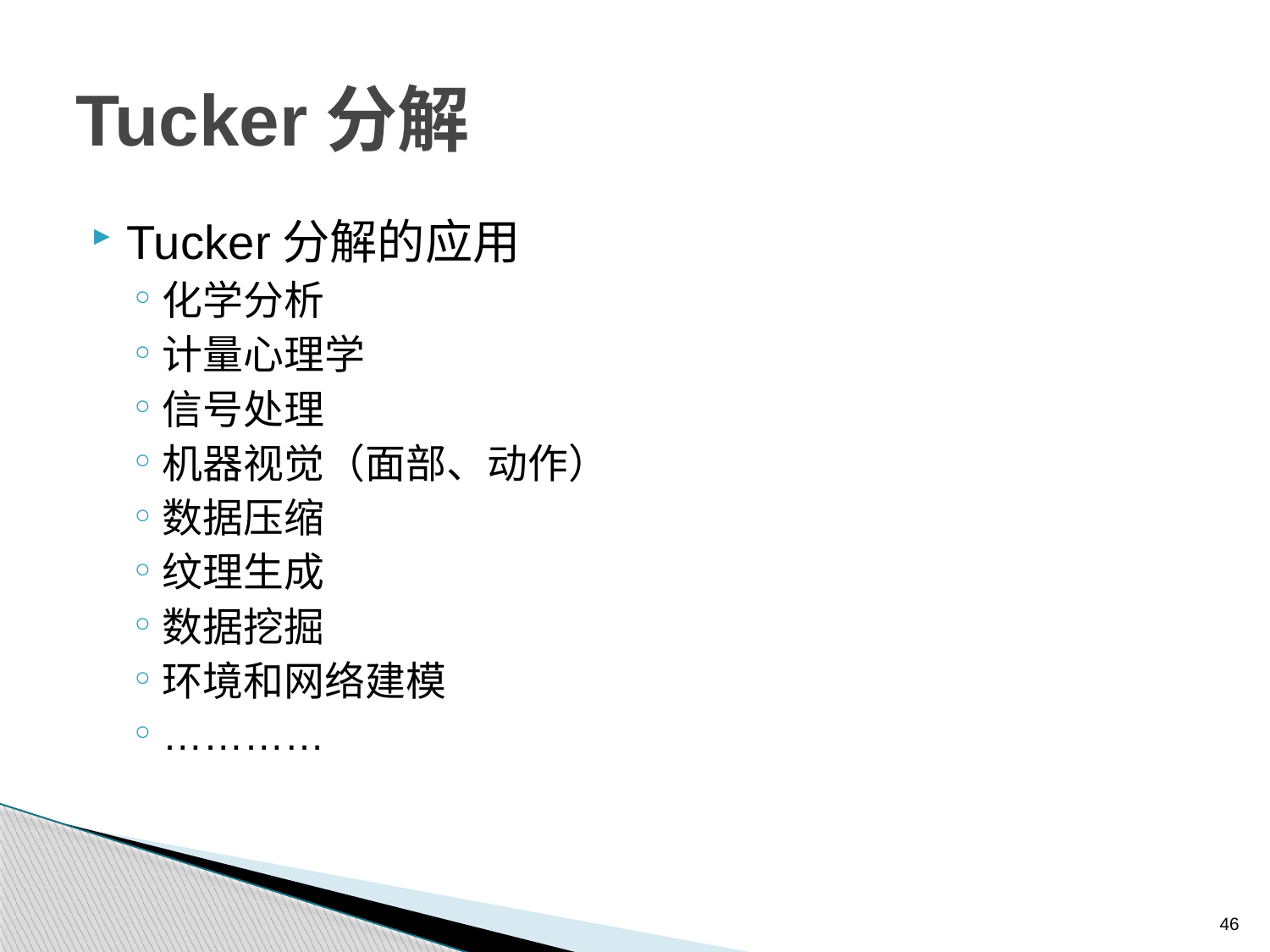

# Tucker分解
Tucker分解的应用
化学分析
计量心理学
信号处理
机器视觉（面部、动作）
数据压缩
纹理生成
数据挖掘
环境和网络建模
…………
46